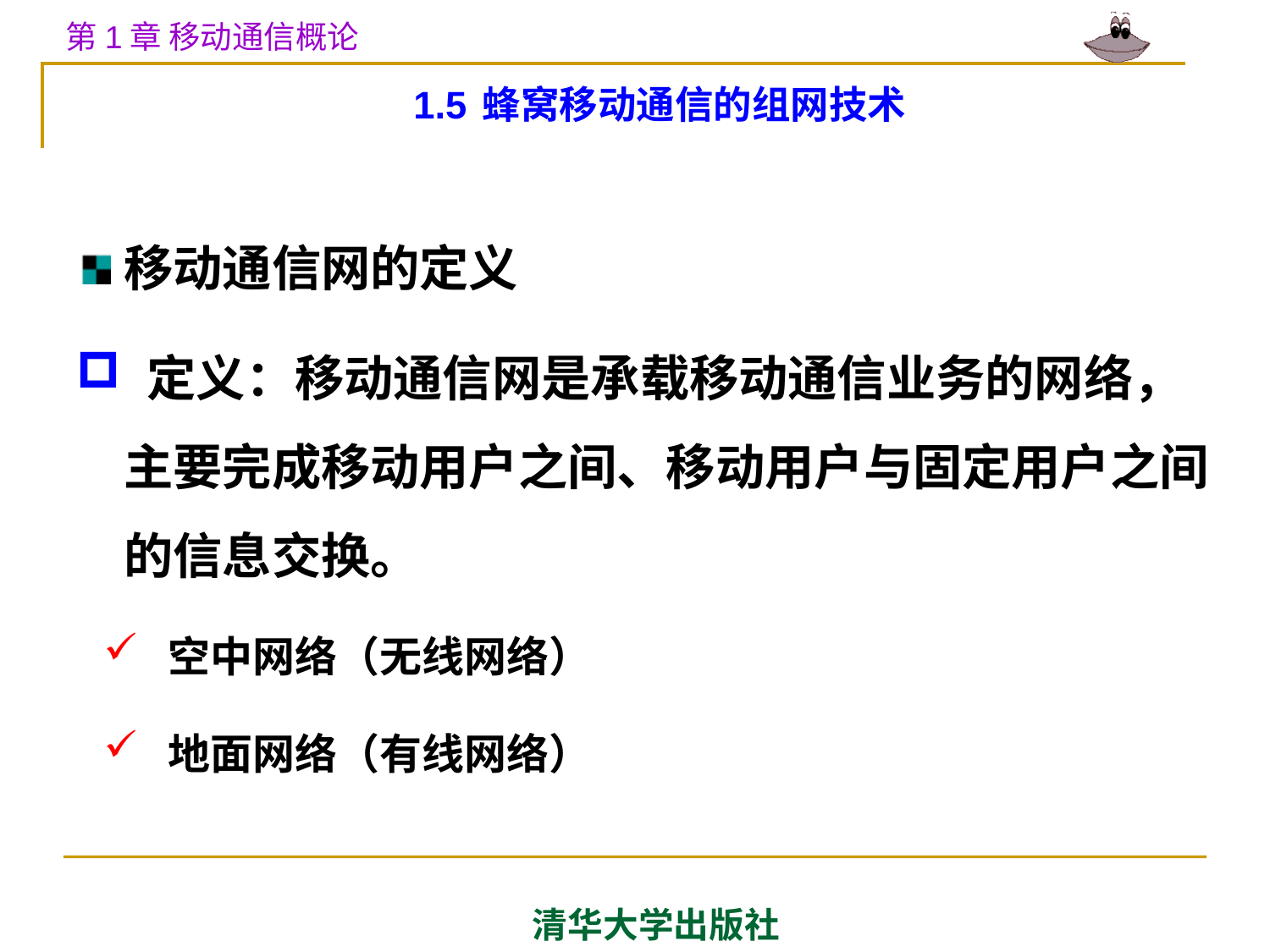

# 5、1.5 蜂窝移动通信的组网技术
移动通信网的定义
 定义：移动通信网是承载移动通信业务的网络，主要完成移动用户之间、移动用户与固定用户之间的信息交换。
 空中网络（无线网络）
 地面网络（有线网络）